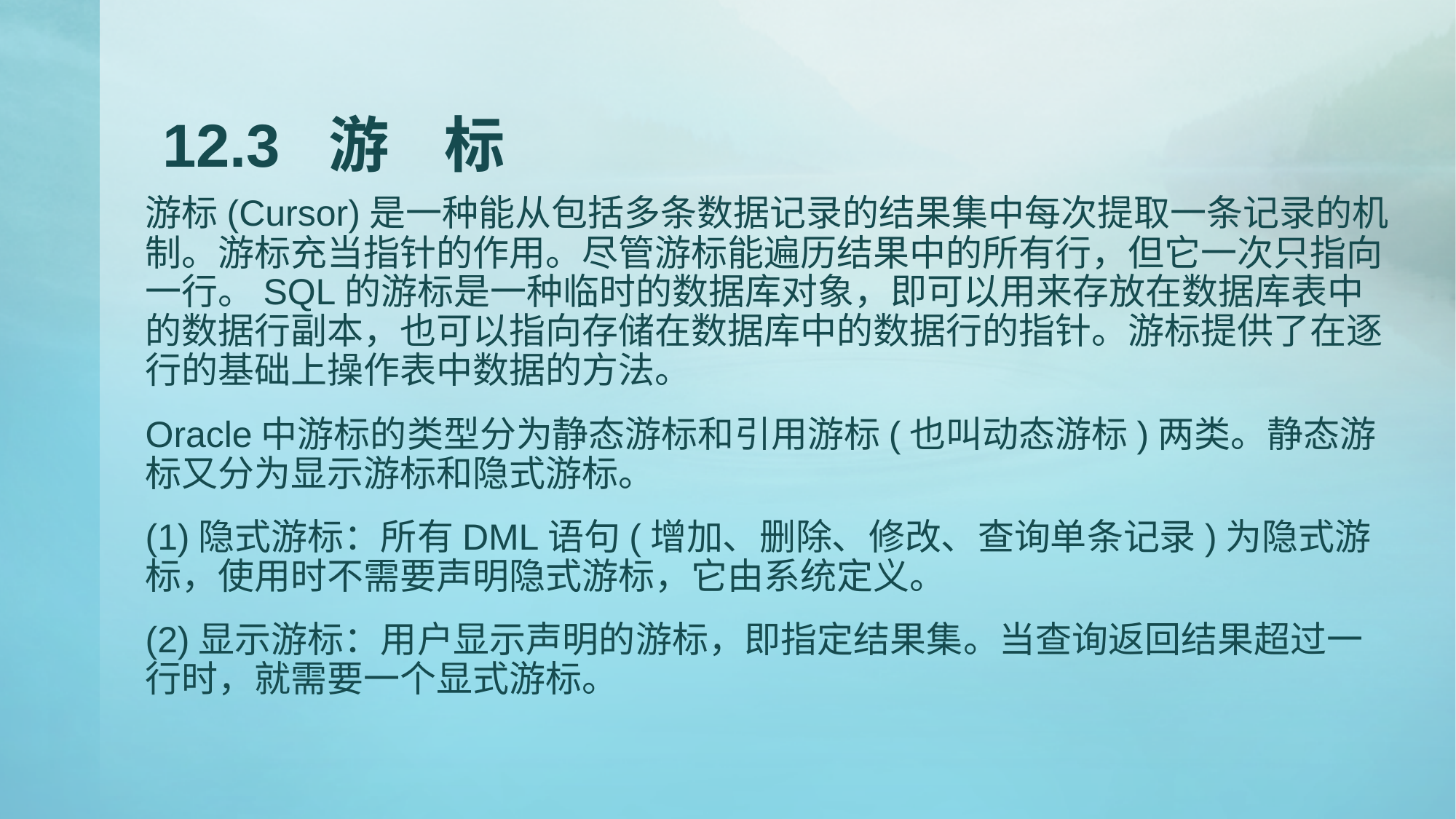

# 12.3  游    标
游标(Cursor)是一种能从包括多条数据记录的结果集中每次提取一条记录的机制。游标充当指针的作用。尽管游标能遍历结果中的所有行，但它一次只指向一行。SQL的游标是一种临时的数据库对象，即可以用来存放在数据库表中的数据行副本，也可以指向存储在数据库中的数据行的指针。游标提供了在逐行的基础上操作表中数据的方法。
Oracle中游标的类型分为静态游标和引用游标(也叫动态游标)两类。静态游标又分为显示游标和隐式游标。
(1)隐式游标：所有DML语句(增加、删除、修改、查询单条记录)为隐式游标，使用时不需要声明隐式游标，它由系统定义。
(2)显示游标：用户显示声明的游标，即指定结果集。当查询返回结果超过一行时，就需要一个显式游标。